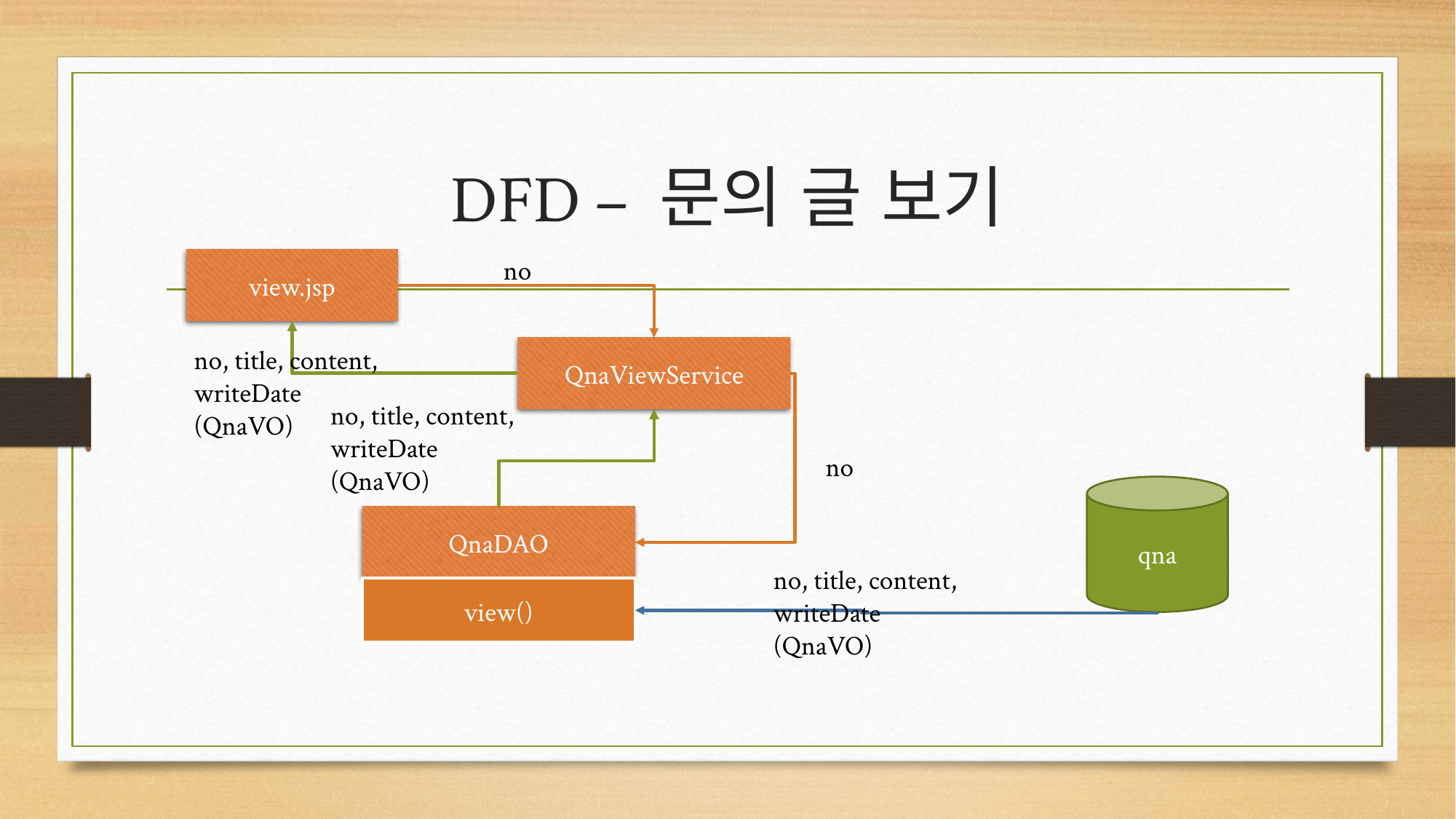

# DFD – 문의 글 보기
no
view.jsp
no, title, content,
writeDate
(QnaVO)
QnaViewService
no, title, content,
writeDate
(QnaVO)
no
qna
QnaDAO
view()
no, title, content,
writeDate
(QnaVO)